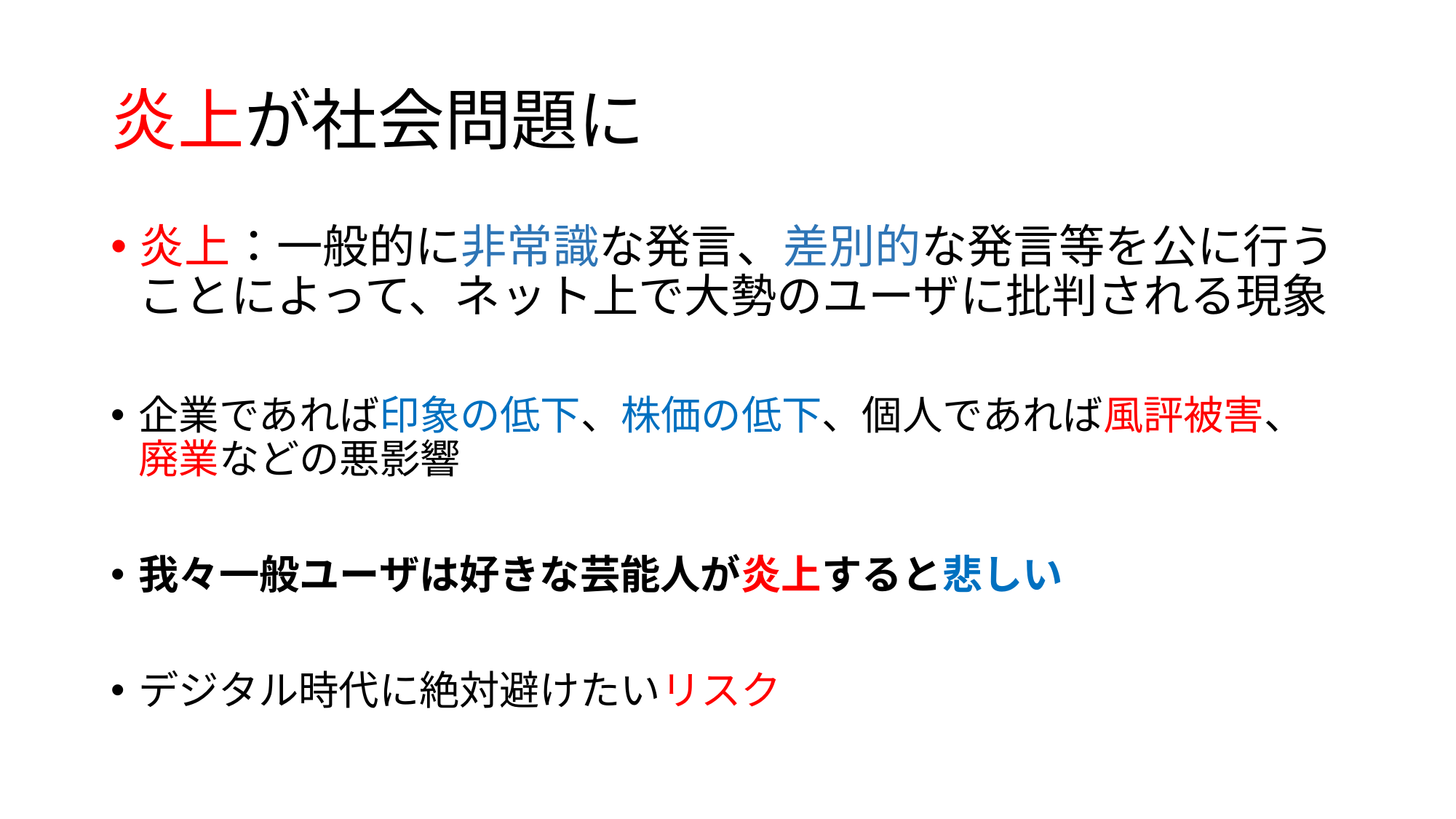

# 炎上が社会問題に
炎上：一般的に非常識な発言、差別的な発言等を公に行うことによって、ネット上で大勢のユーザに批判される現象

企業であれば印象の低下、株価の低下、個人であれば風評被害、廃業などの悪影響

我々一般ユーザは好きな芸能人が炎上すると悲しい

デジタル時代に絶対避けたいリスク